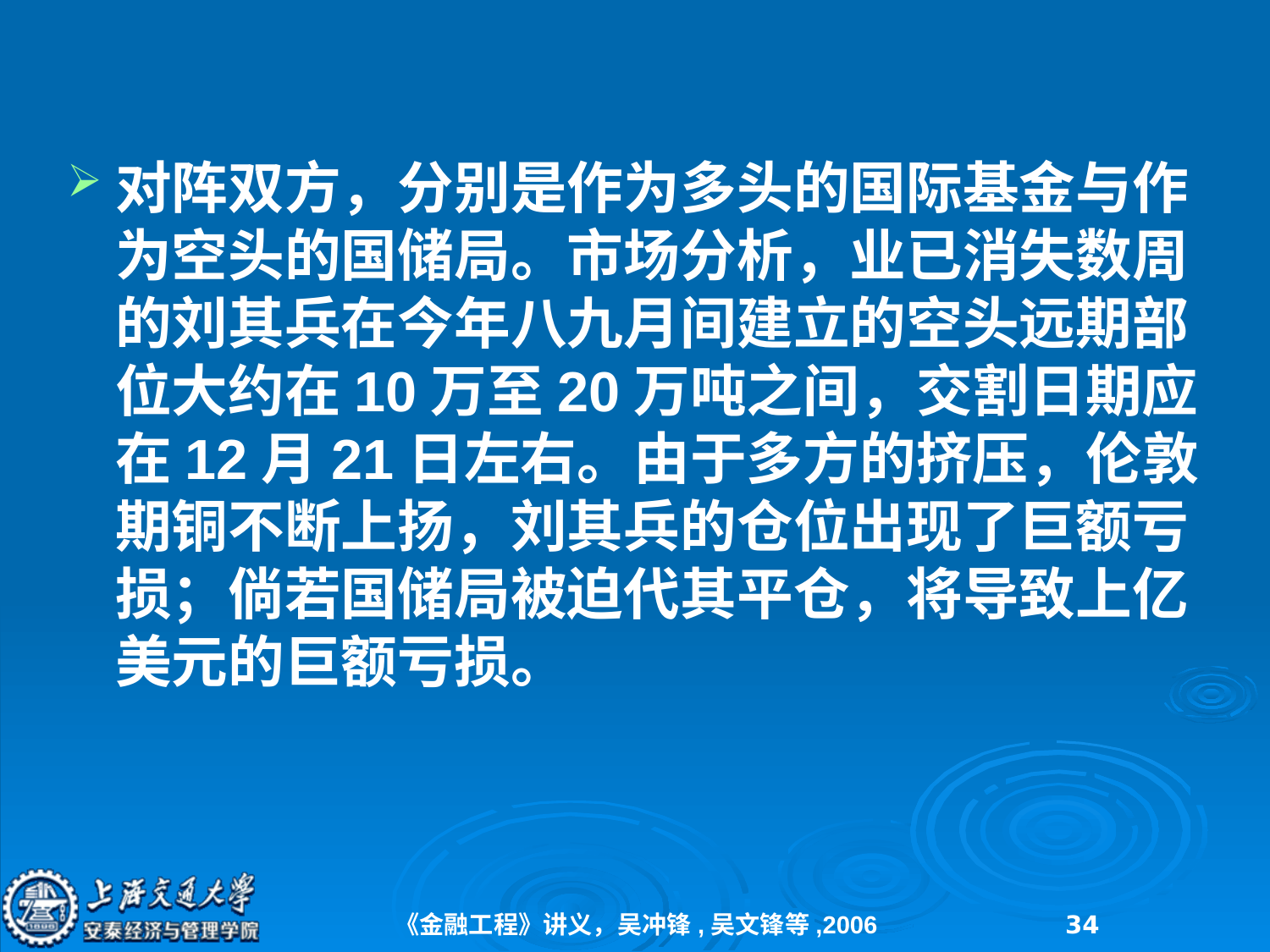

#
对阵双方，分别是作为多头的国际基金与作为空头的国储局。市场分析，业已消失数周的刘其兵在今年八九月间建立的空头远期部位大约在10万至20万吨之间，交割日期应在12月21日左右。由于多方的挤压，伦敦期铜不断上扬，刘其兵的仓位出现了巨额亏损；倘若国储局被迫代其平仓，将导致上亿美元的巨额亏损。